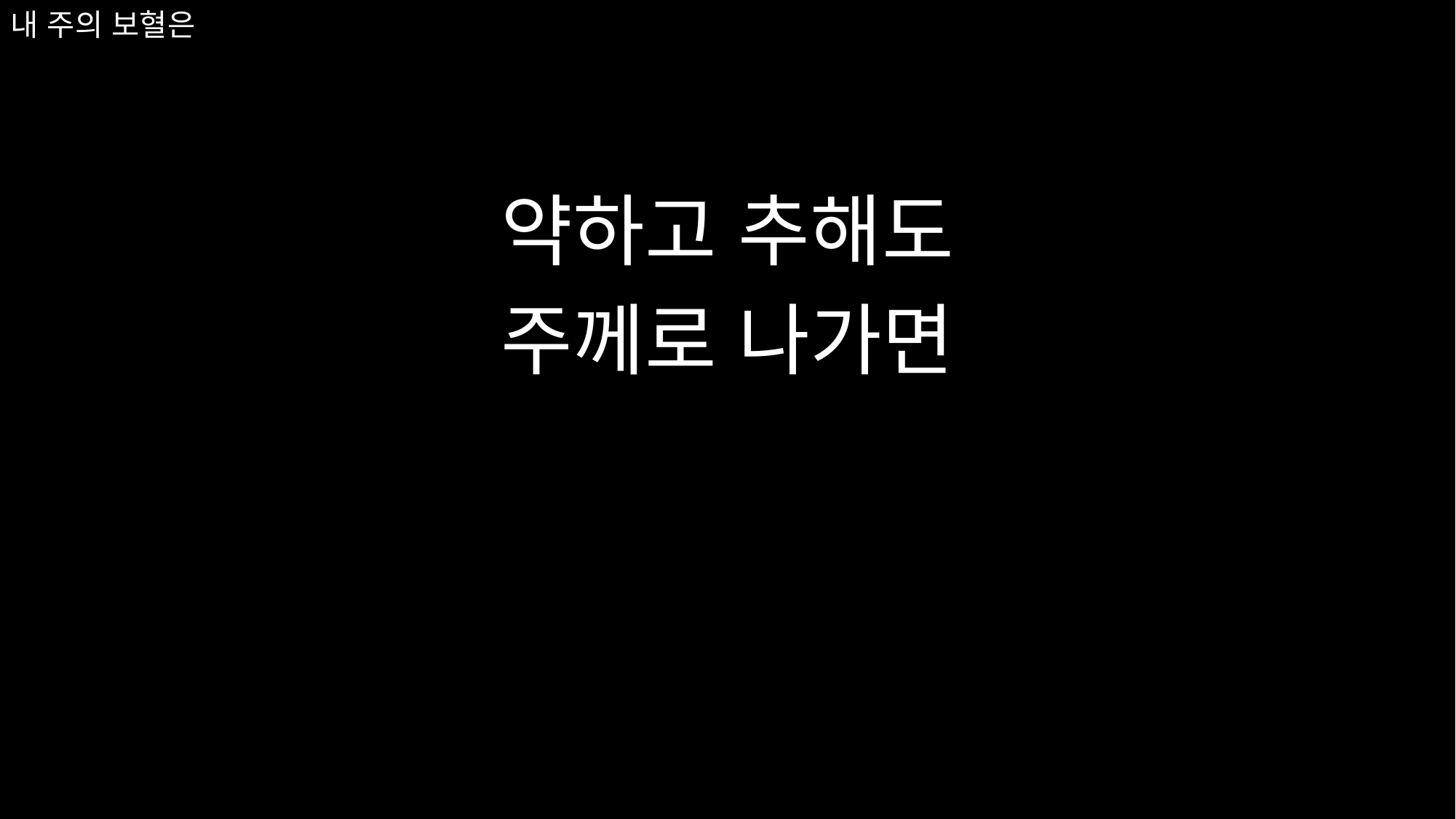

약하고 추해도
주께로 나가면
# 내 주의 보혈은